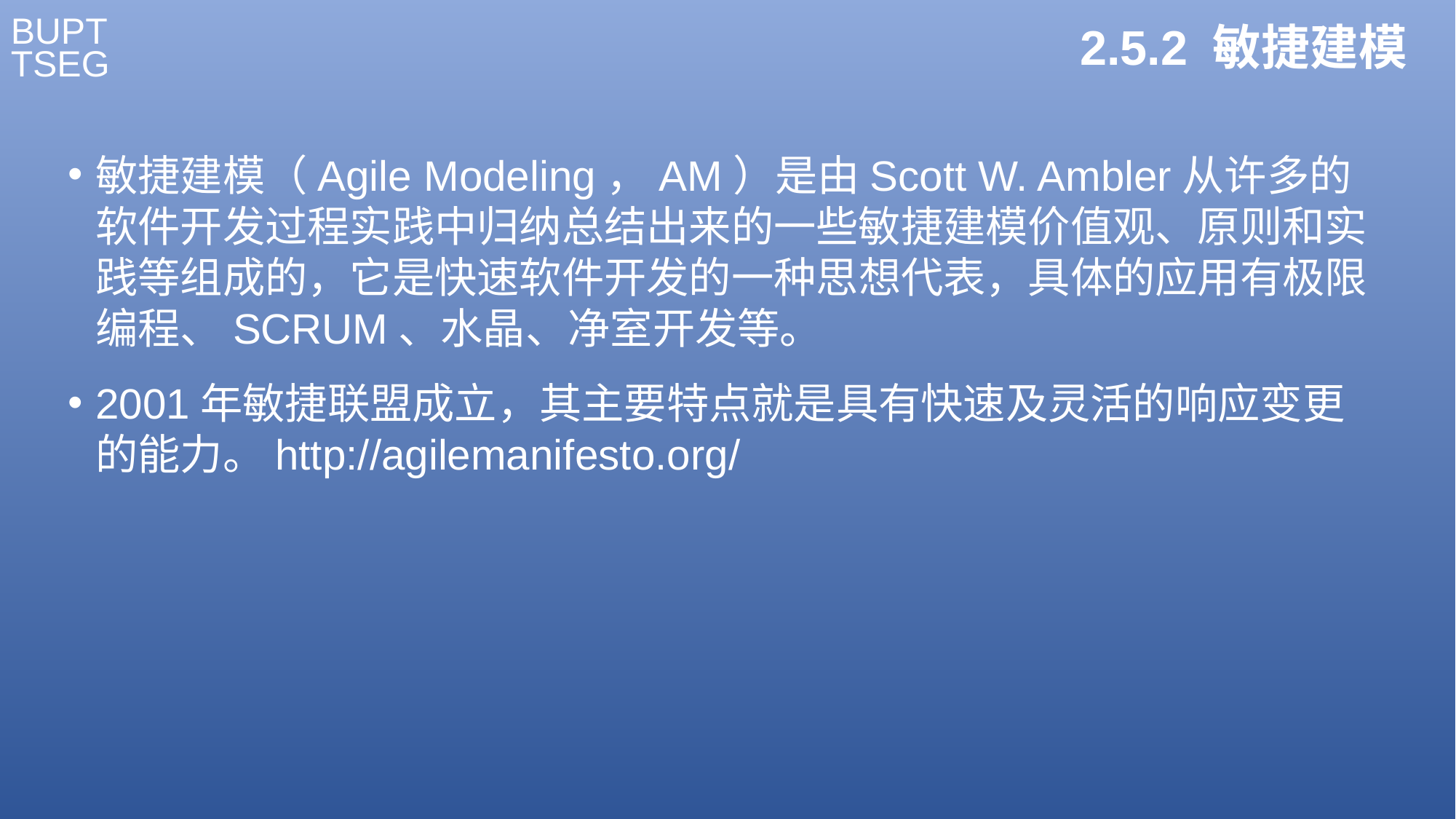

# 2.5.2 敏捷建模
敏捷建模（Agile Modeling，AM）是由Scott W. Ambler从许多的软件开发过程实践中归纳总结出来的一些敏捷建模价值观、原则和实践等组成的，它是快速软件开发的一种思想代表，具体的应用有极限编程、SCRUM、水晶、净室开发等。
2001年敏捷联盟成立，其主要特点就是具有快速及灵活的响应变更的能力。http://agilemanifesto.org/